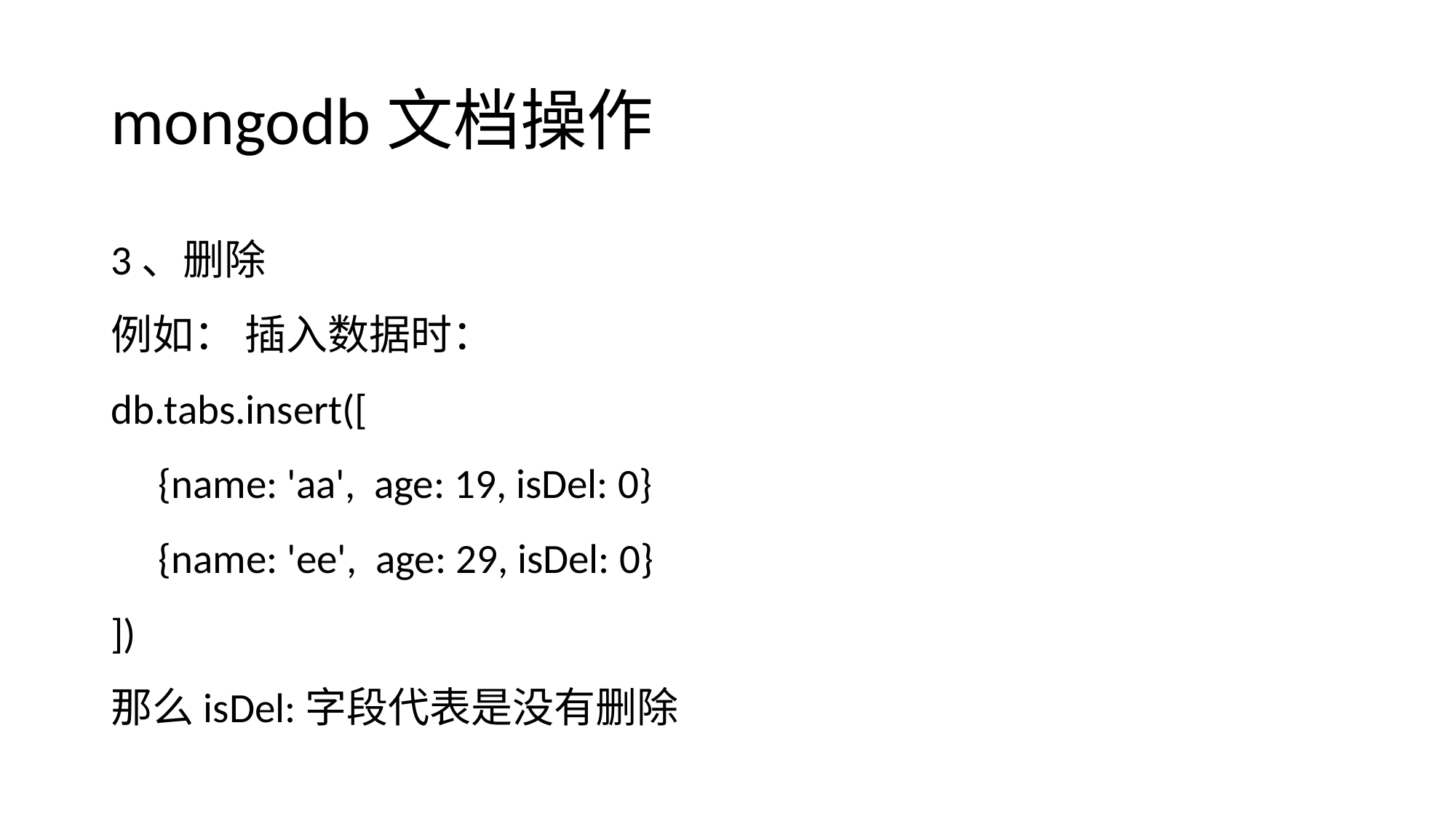

# mongodb文档操作
3、删除
例如： 插入数据时：
db.tabs.insert([
     {name: 'aa',  age: 19, isDel: 0}
     {name: 'ee',  age: 29, isDel: 0}
])
那么isDel:字段代表是没有删除